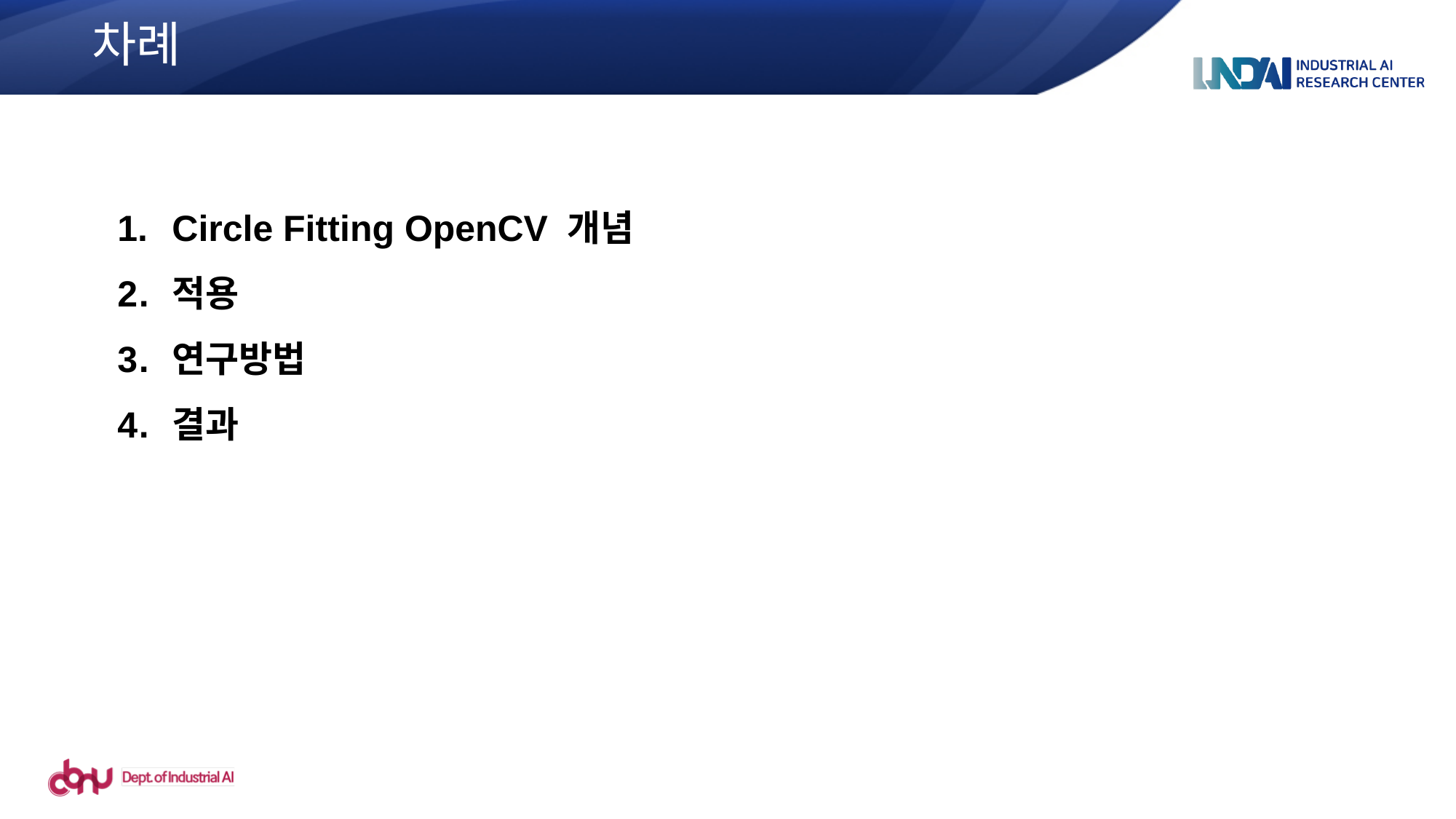

차례
Circle Fitting OpenCV 개념
적용
연구방법
결과